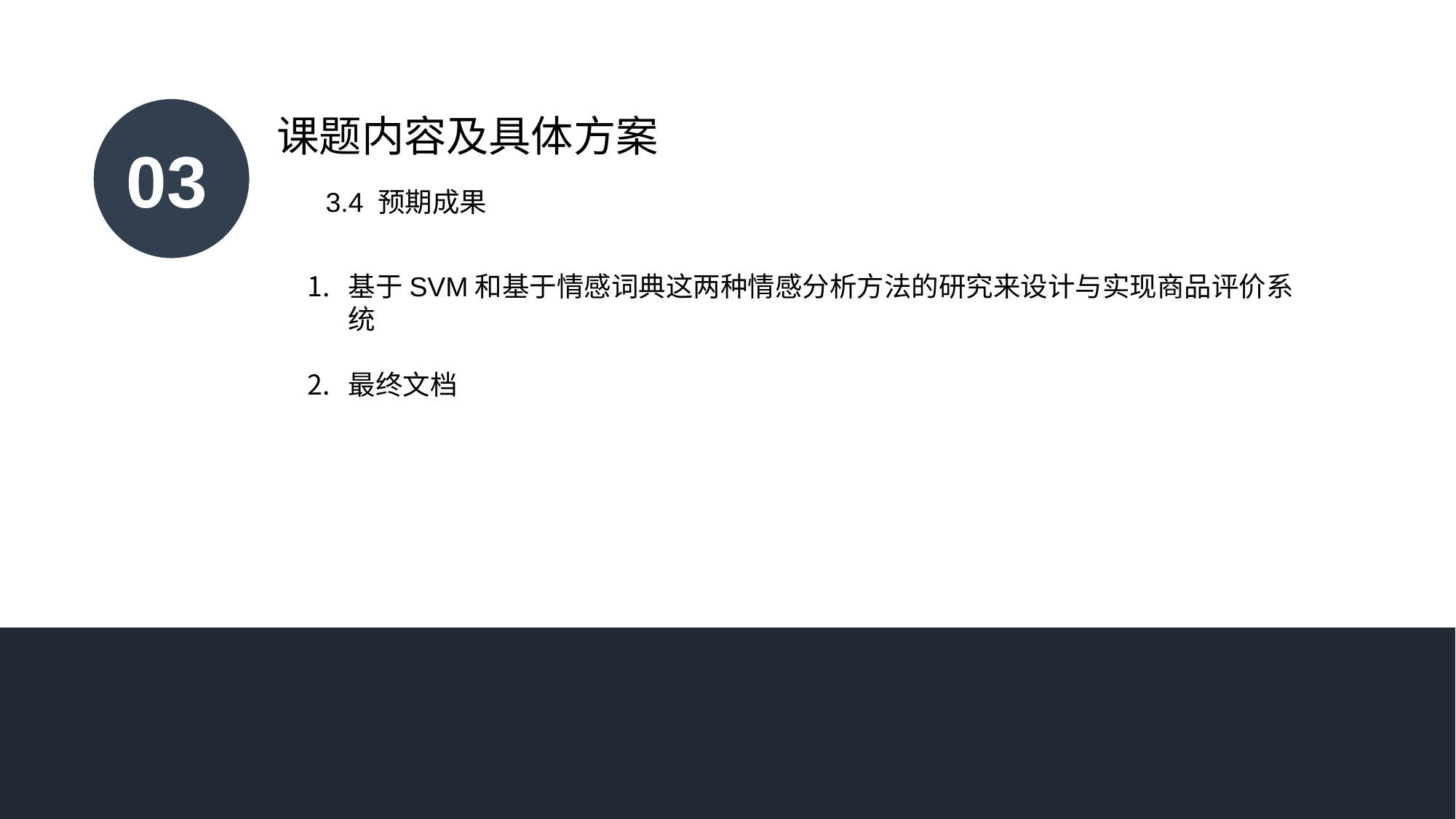

03
课题内容及具体方案
3.4 预期成果
基于SVM和基于情感词典这两种情感分析方法的研究来设计与实现商品评价系统

最终文档